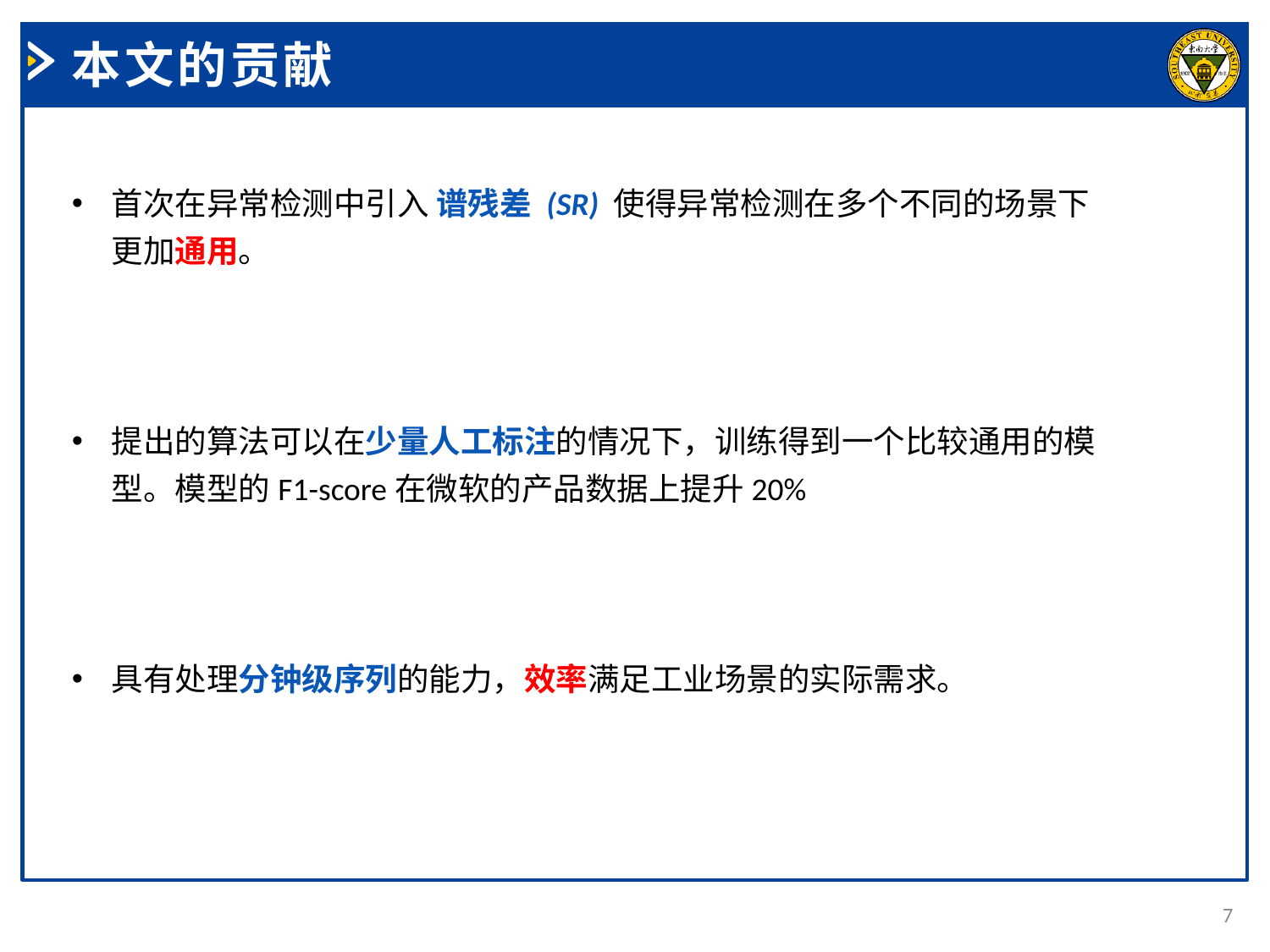

本文的贡献
首次在异常检测中引入 谱残差 (SR) 使得异常检测在多个不同的场景下更加通用。

提出的算法可以在少量人工标注的情况下，训练得到一个比较通用的模型。模型的F1-score在微软的产品数据上提升20%

具有处理分钟级序列的能力，效率满足工业场景的实际需求。
7